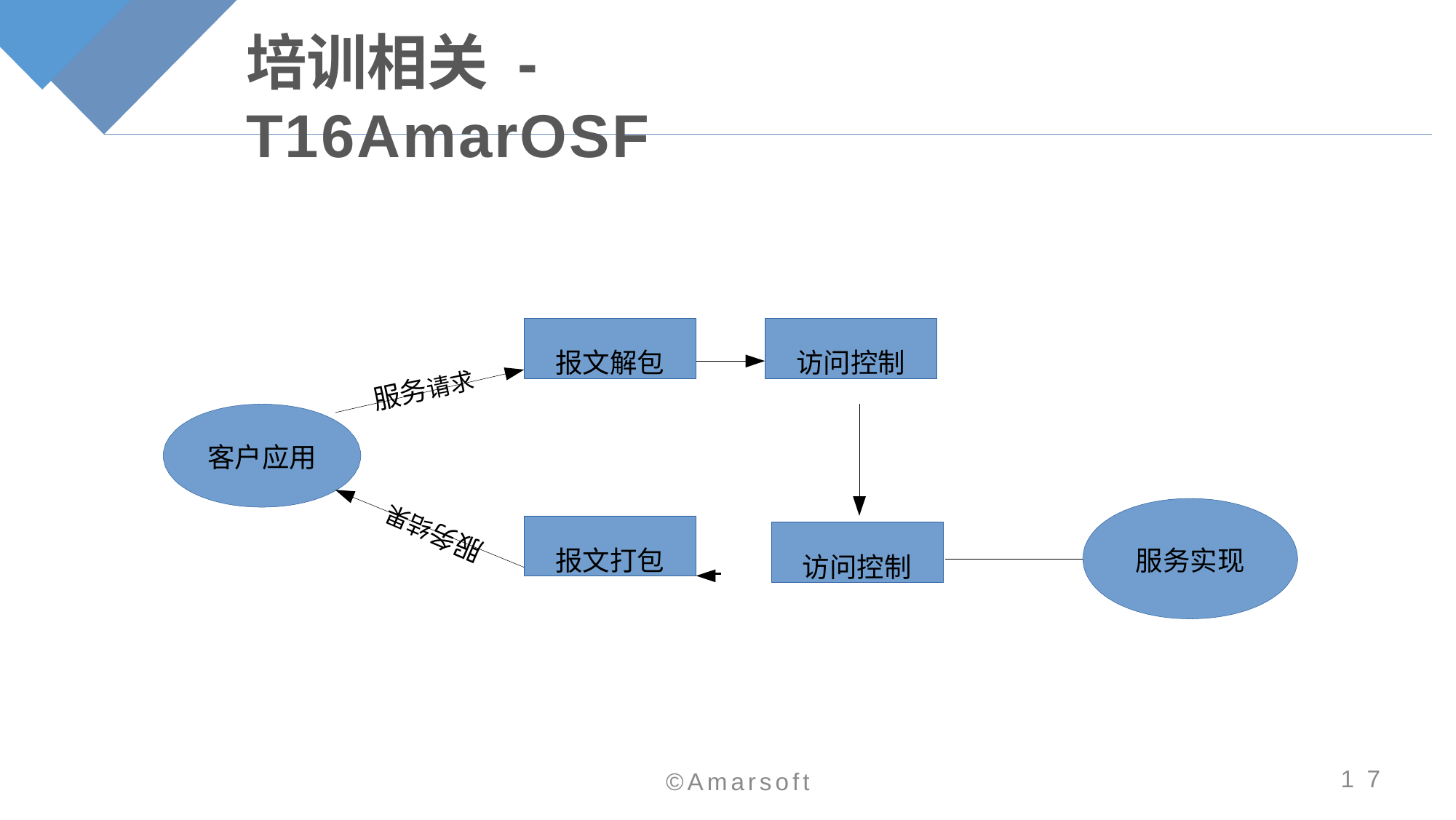

# 培训相关 -T16AmarOSF
报文解包
访问控制

服务请求

客户应用

服务结果
报文打包
访问控制
 		识别执行
服务实现

17
©Amarsoft